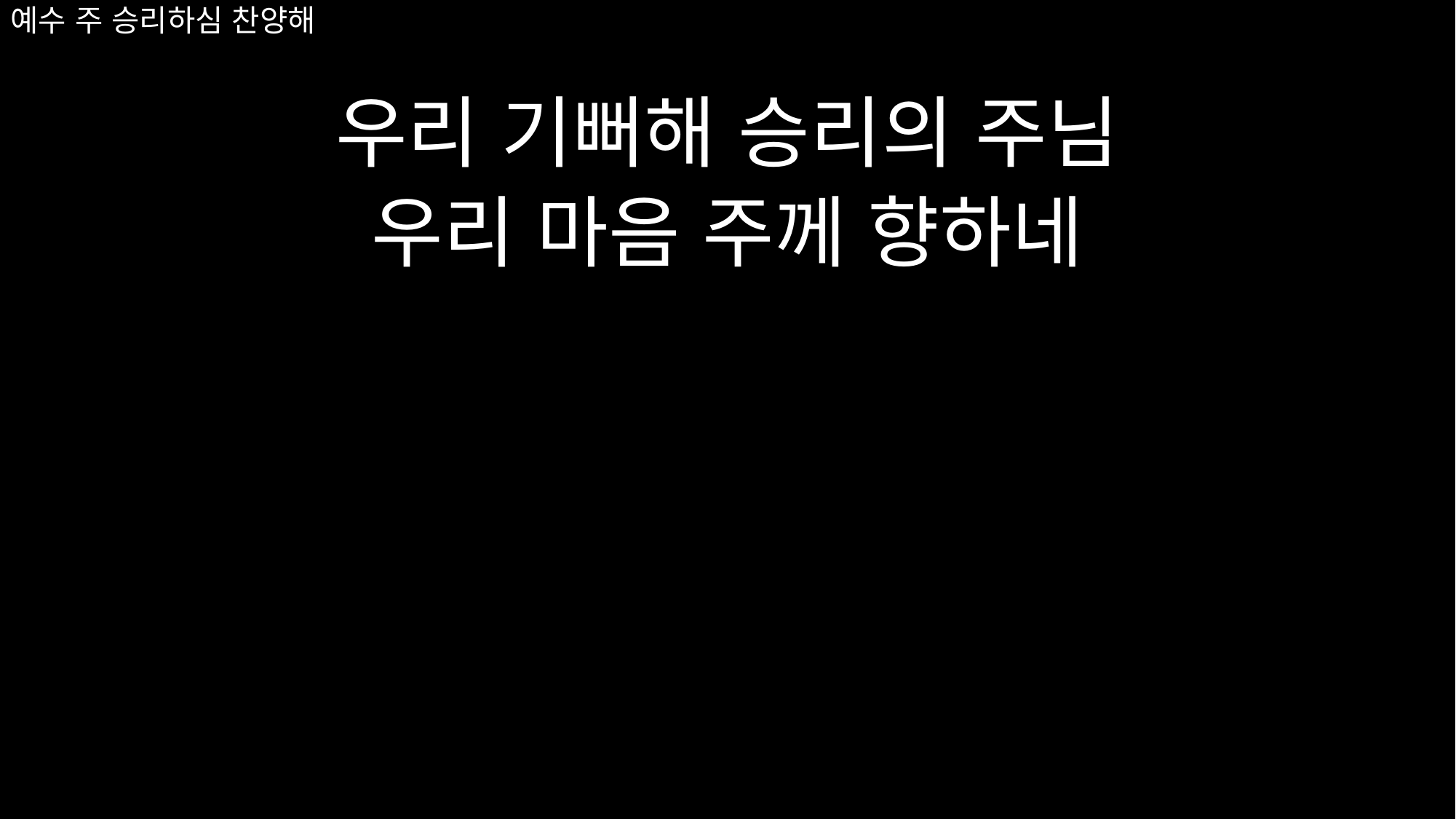

# 예수 주 승리하심 찬양해
우리 기뻐해 승리의 주님
우리 마음 주께 향하네